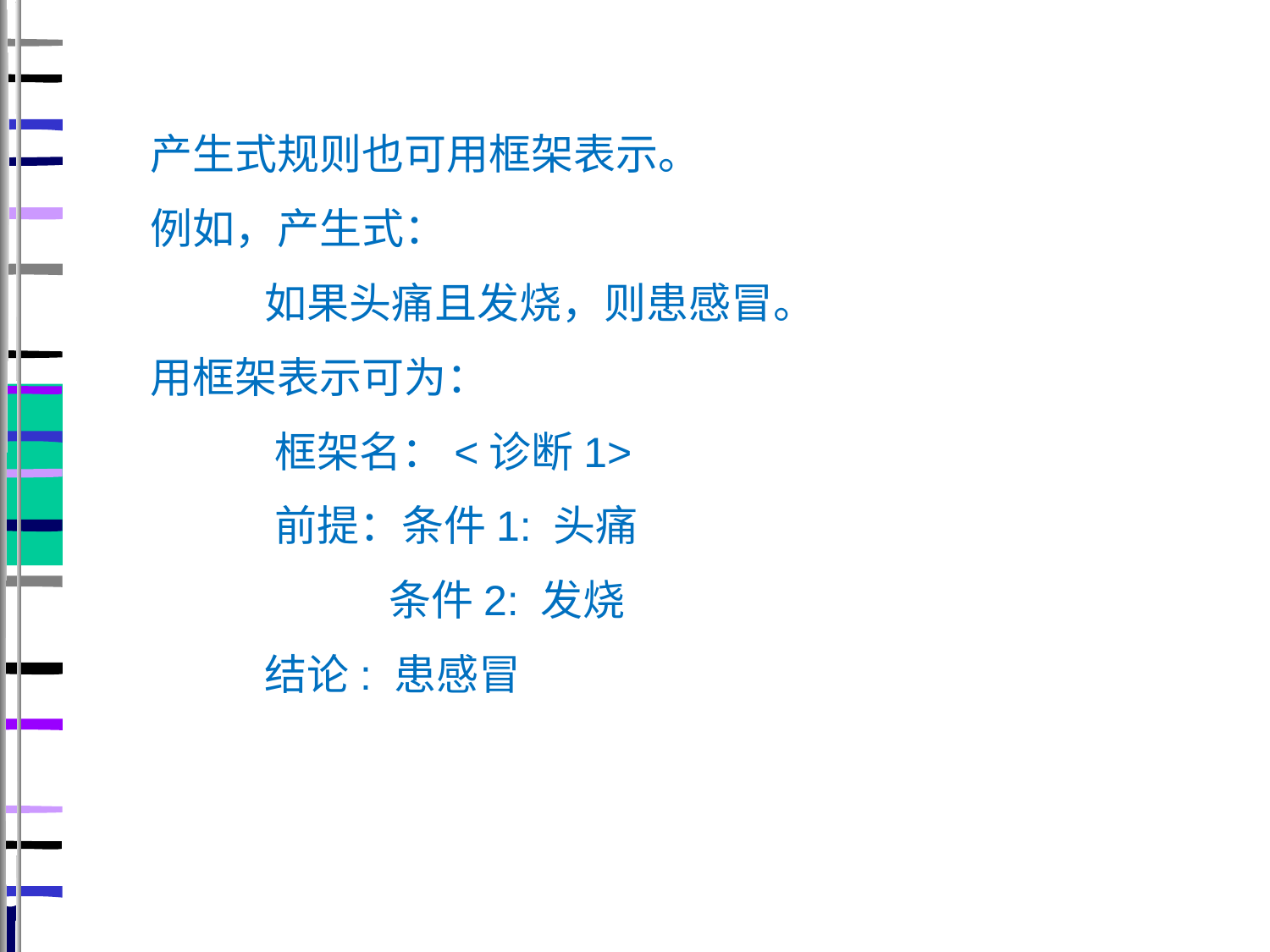

产生式规则也可用框架表示。
例如，产生式：
           如果头痛且发烧，则患感冒。
用框架表示可为：
            框架名：<诊断1>
            前提：条件1: 头痛
                        条件2: 发烧
           结论: 患感冒